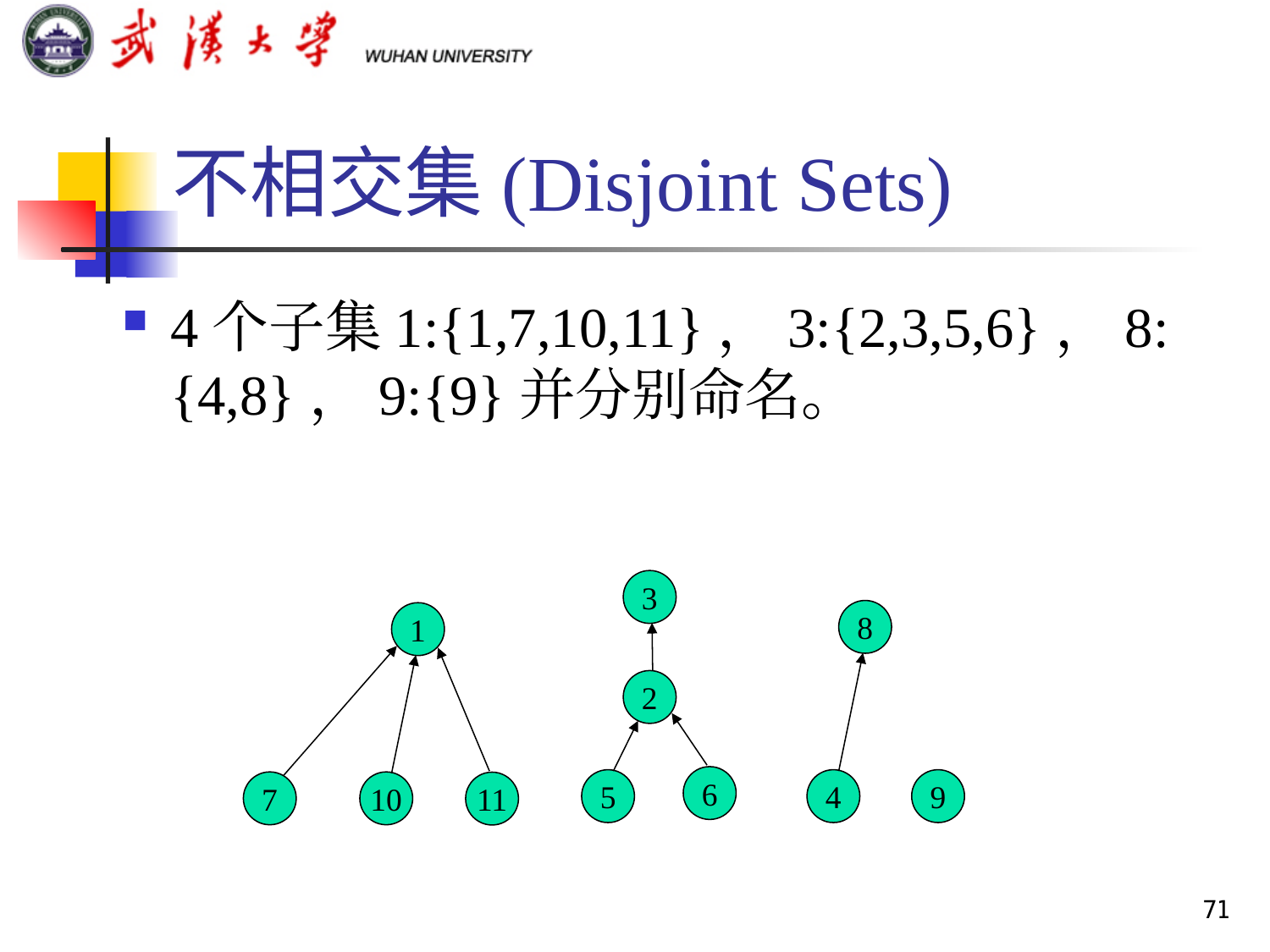

# 不相交集(Disjoint Sets)
4个子集1:{1,7,10,11}，3:{2,3,5,6}，8:{4,8}，9:{9}并分别命名。
3
8
1

2

6
5
4
9
7
10
11
71